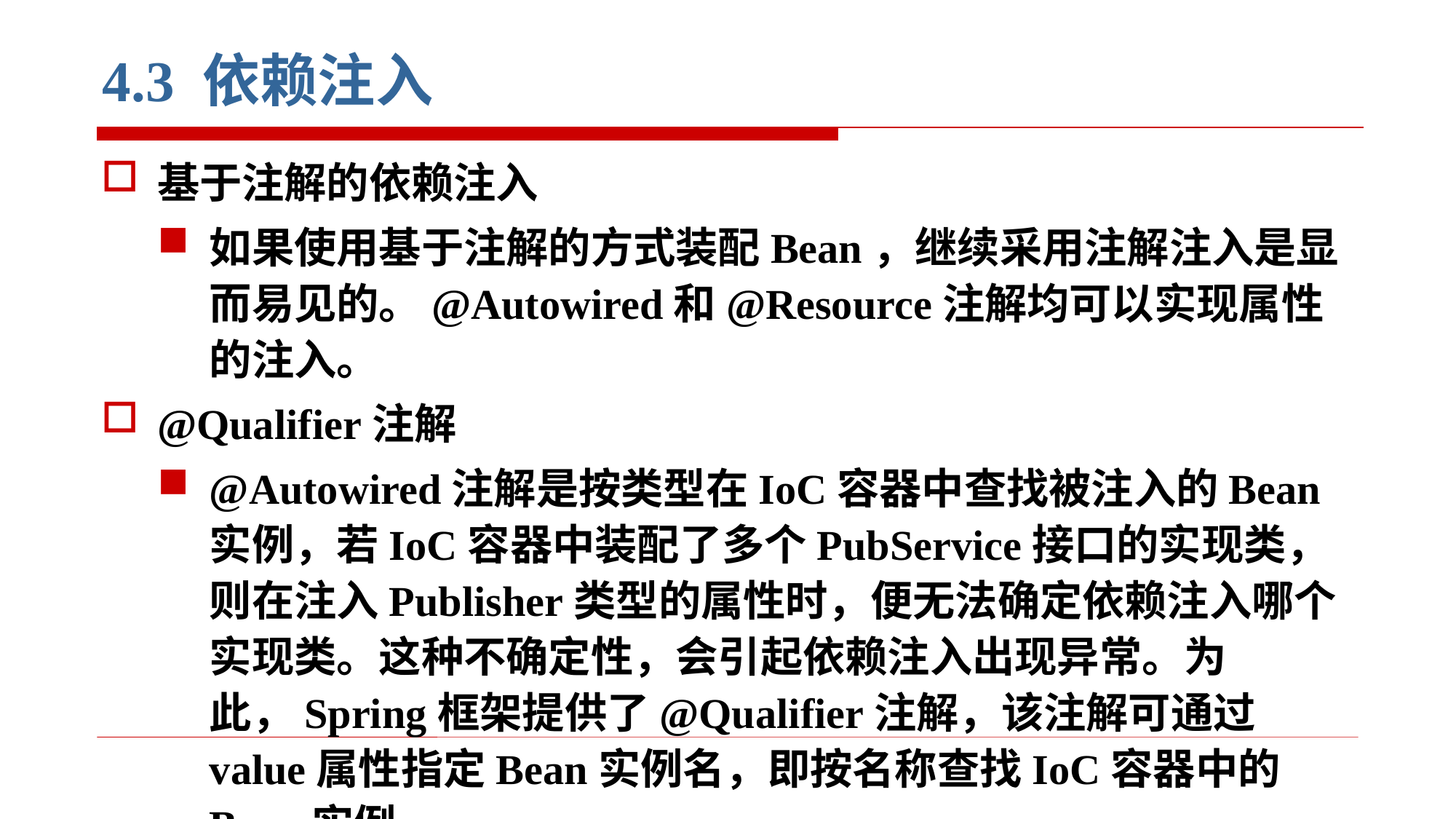

# 4.3 依赖注入
基于注解的依赖注入
如果使用基于注解的方式装配Bean，继续采用注解注入是显而易见的。@Autowired和@Resource注解均可以实现属性的注入。
@Qualifier注解
@Autowired注解是按类型在IoC容器中查找被注入的Bean实例，若IoC容器中装配了多个PubService接口的实现类，则在注入Publisher类型的属性时，便无法确定依赖注入哪个实现类。这种不确定性，会引起依赖注入出现异常。为此，Spring框架提供了@Qualifier注解，该注解可通过value属性指定Bean实例名，即按名称查找IoC容器中的Bean实例
21